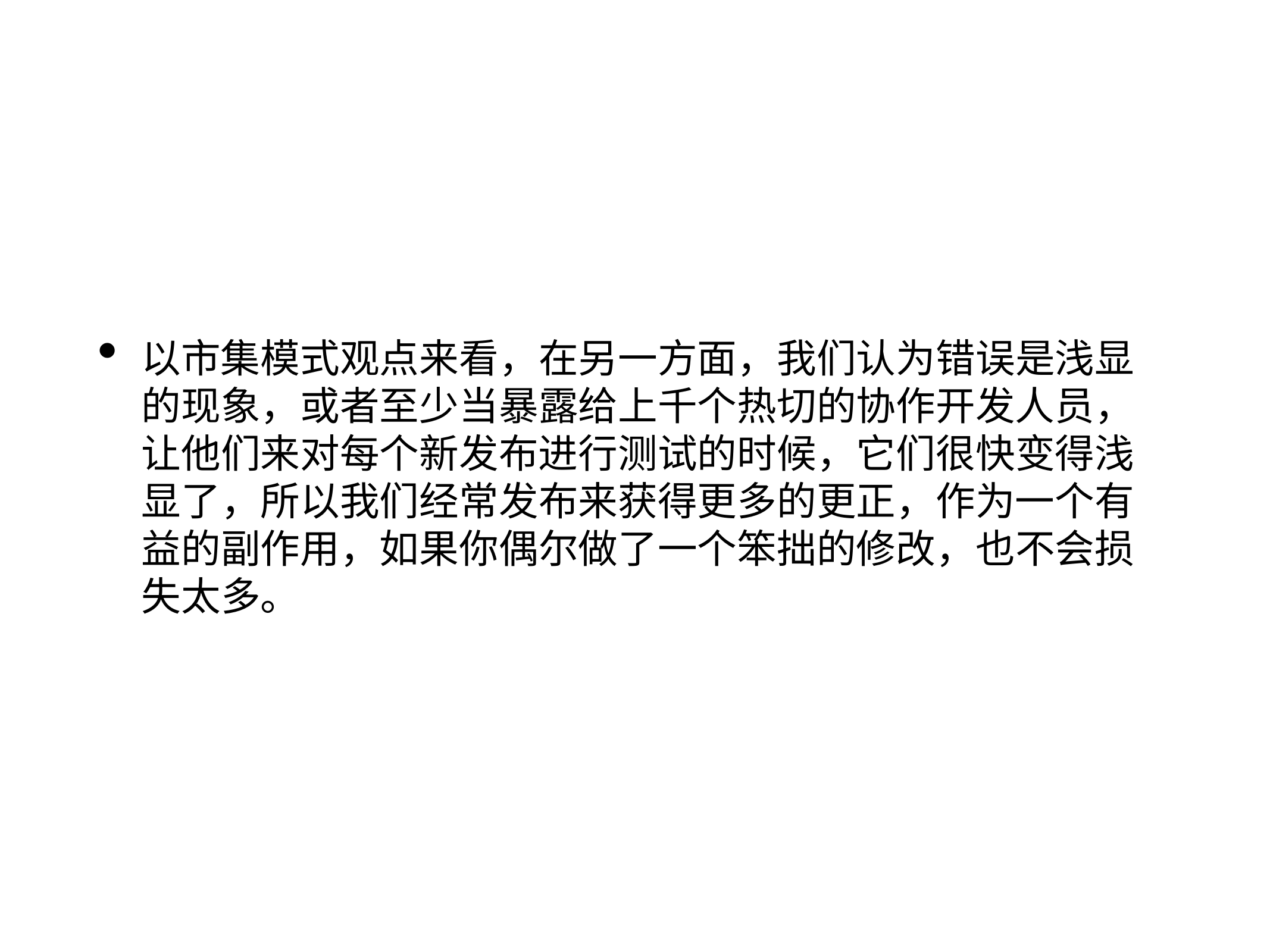

以市集模式观点来看，在另一方面，我们认为错误是浅显的现象，或者至少当暴露给上千个热切的协作开发人员，让他们来对每个新发布进行测试的时候，它们很快变得浅显了，所以我们经常发布来获得更多的更正，作为一个有益的副作用，如果你偶尔做了一个笨拙的修改，也不会损失太多。